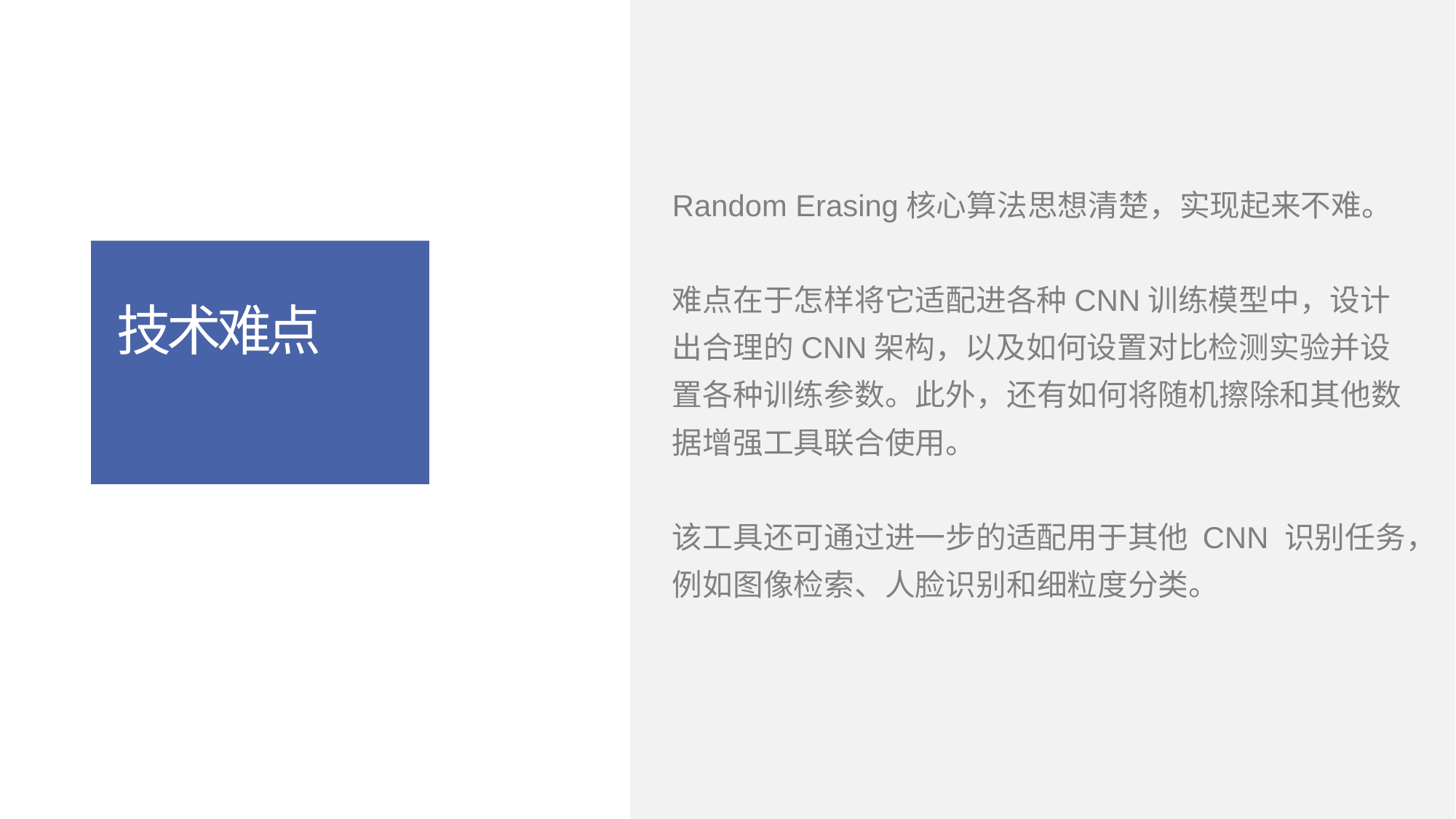

Random Erasing核心算法思想清楚，实现起来不难。

难点在于怎样将它适配进各种CNN训练模型中，设计出合理的CNN架构，以及如何设置对比检测实验并设置各种训练参数。此外，还有如何将随机擦除和其他数据增强工具联合使用。

该工具还可通过进一步的适配用于其他 CNN 识别任务，例如图像检索、人脸识别和细粒度分类。

技术难点